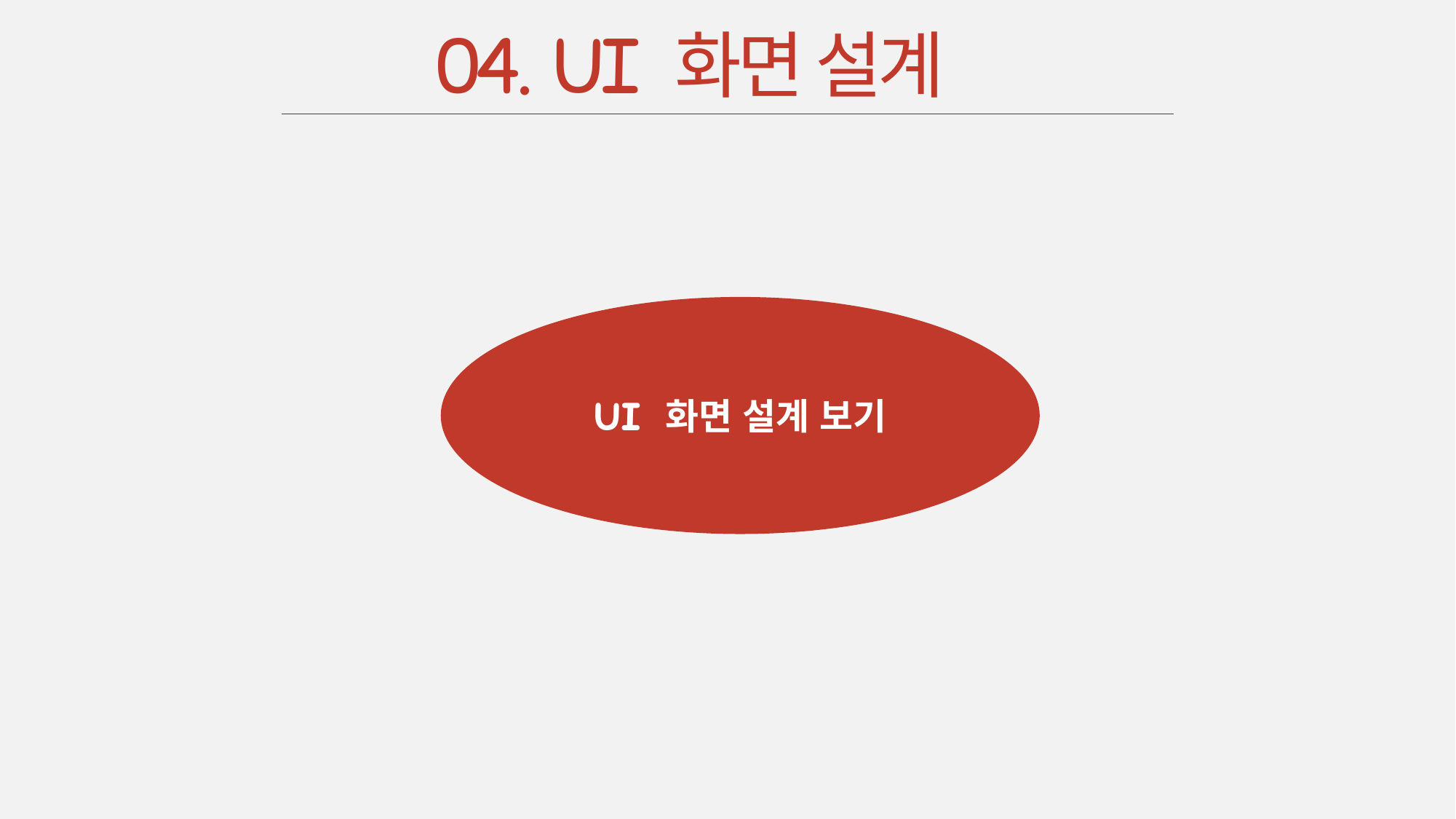

04. UI 화면 설계
UI 화면 설계 보기